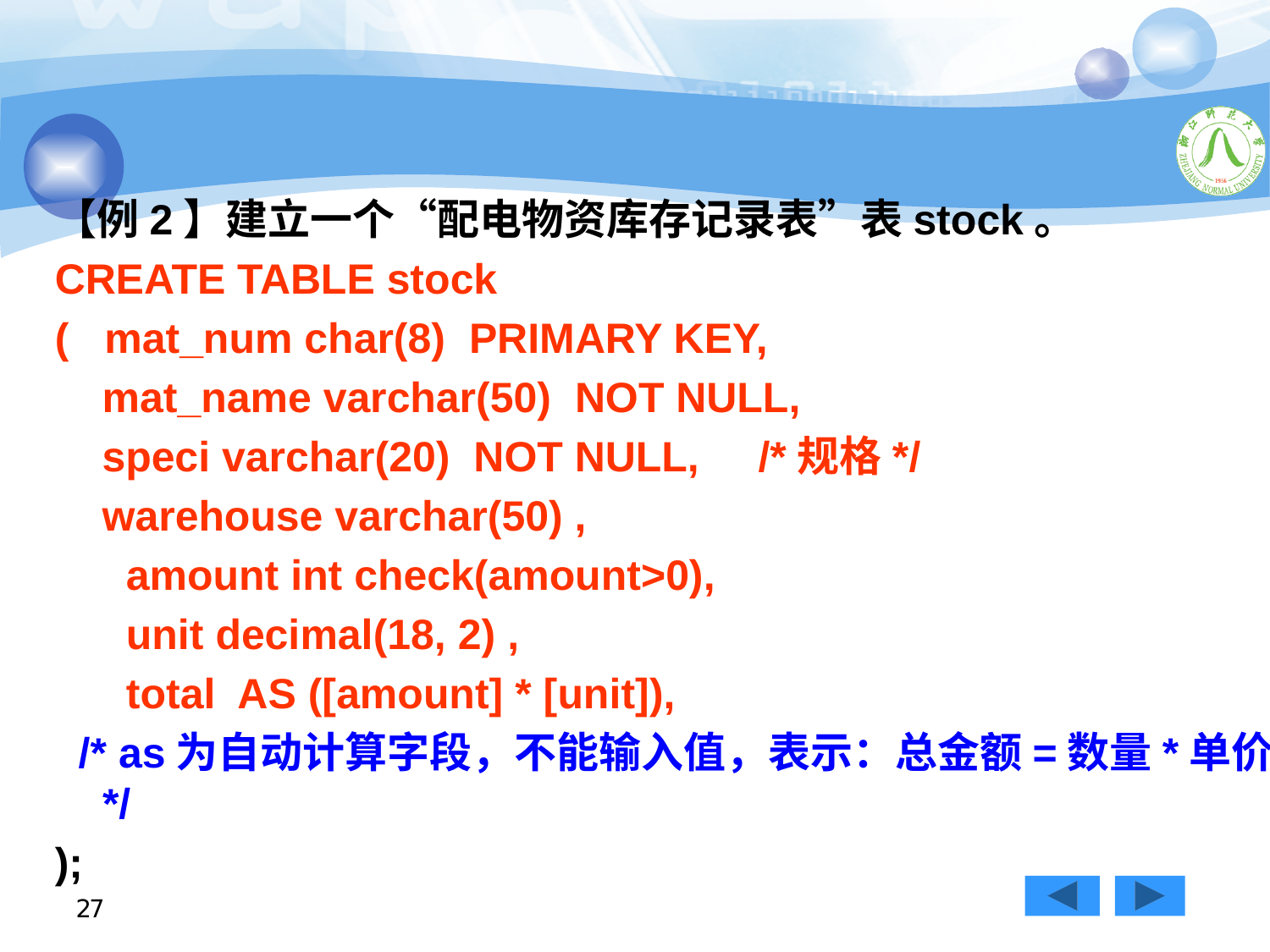

【例2】建立一个“配电物资库存记录表”表stock。
CREATE TABLE stock
(   mat_num char(8)  PRIMARY KEY,
    mat_name varchar(50)  NOT NULL,
    speci varchar(20)  NOT NULL,     /*规格*/
    warehouse varchar(50) ,
	  amount int check(amount>0),
	  unit decimal(18, 2) ,
	  total  AS ([amount] * [unit]),
  /* as为自动计算字段，不能输入值，表示：总金额=数量*单价*/
);
27